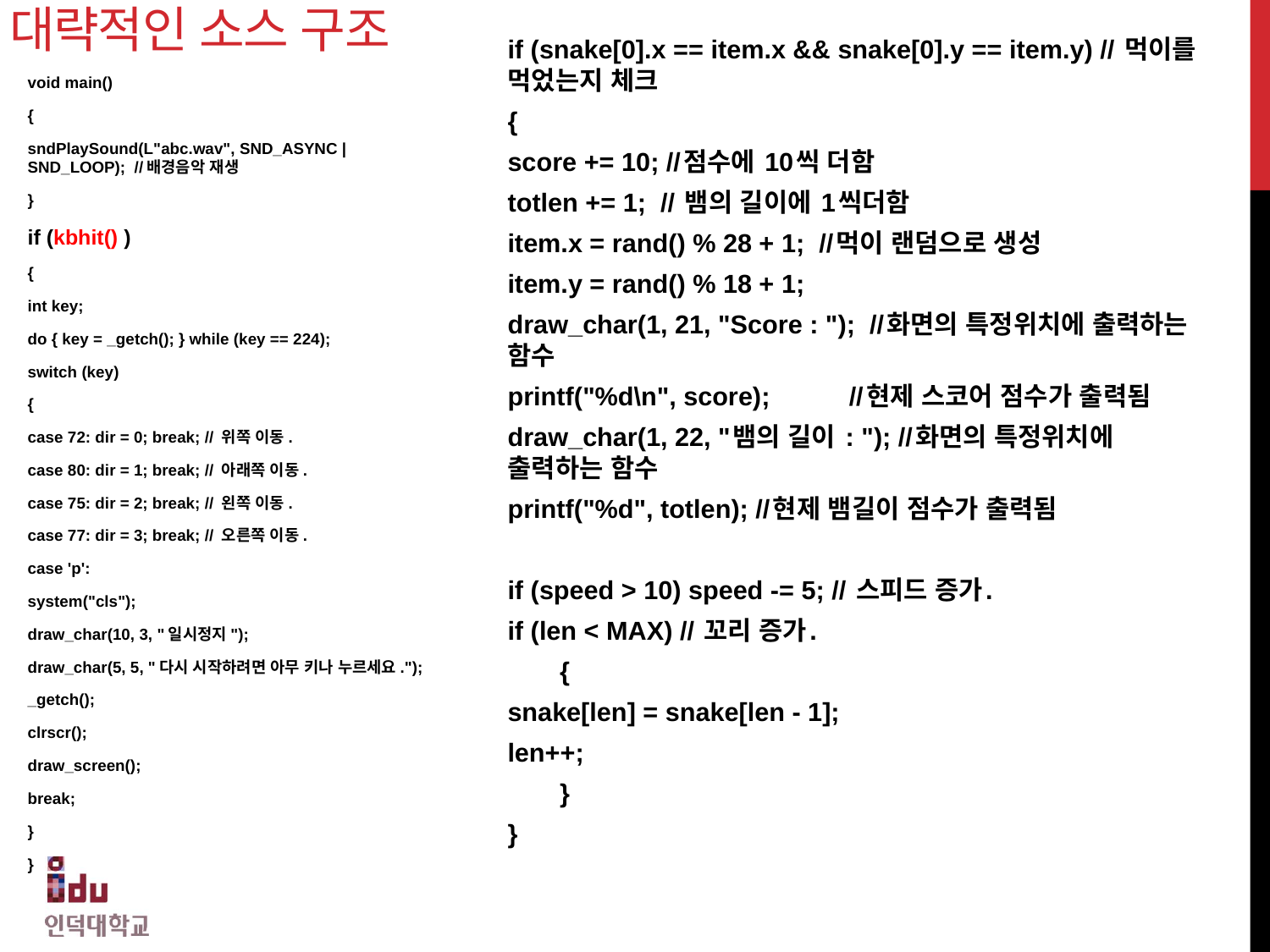

if (snake[0].x == item.x && snake[0].y == item.y) // 먹이를 먹었는지 체크
{
score += 10; //점수에 10씩 더함
totlen += 1;  // 뱀의 길이에 1씩더함
item.x = rand() % 28 + 1;  //먹이 랜덤으로 생성
item.y = rand() % 18 + 1;
draw_char(1, 21, "Score : ");  //화면의 특정위치에 출력하는 함수
printf("%d\n", score);           //현제 스코어 점수가 출력됨
draw_char(1, 22, "뱀의 길이 : "); //화면의 특정위치에 출력하는 함수
printf("%d", totlen); //현제 뱀길이 점수가 출력됨

if (speed > 10) speed -= 5; // 스피드 증가.
if (len < MAX) // 꼬리 증가.
	{
snake[len] = snake[len - 1];
len++;
	}
}

# 대략적인 소스 구조
void main()
{
sndPlaySound(L"abc.wav", SND_ASYNC | SND_LOOP);  //배경음악 재생
}
if (kbhit() )
{
int key;
do { key = _getch(); } while (key == 224);
switch (key)
{
case 72: dir = 0; break; // 위쪽 이동.
case 80: dir = 1; break; // 아래쪽 이동.
case 75: dir = 2; break; // 왼쪽 이동.
case 77: dir = 3; break; // 오른쪽 이동.
case 'p':
system("cls");
draw_char(10, 3, "일시정지");
draw_char(5, 5, "다시 시작하려면 아무 키나 누르세요.");
_getch();
clrscr();
draw_screen();
break;
}
}